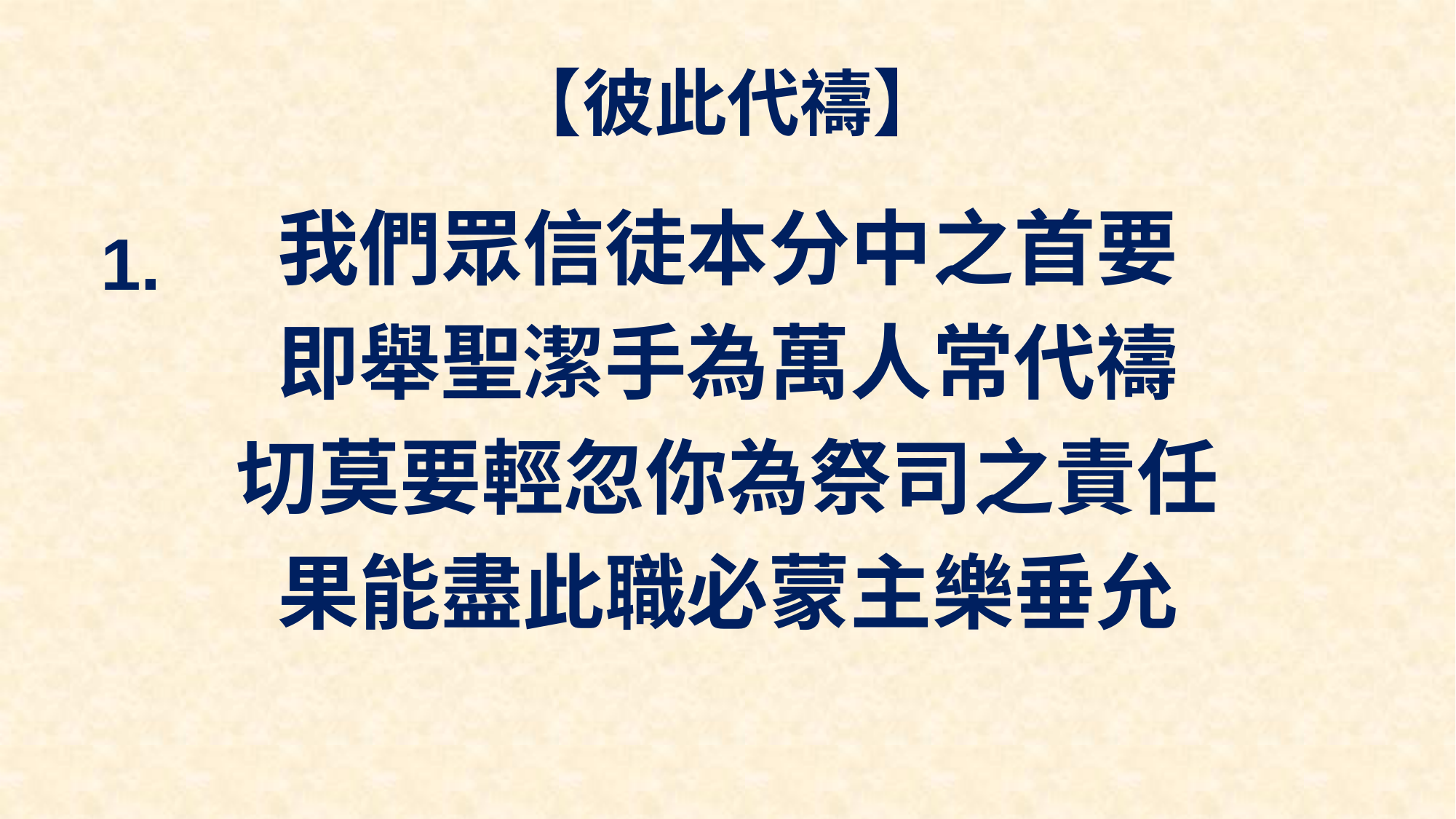

# 【彼此代禱】
我們眾信徒本分中之首要
即舉聖潔手為萬人常代禱
切莫要輕忽你為祭司之責任
果能盡此職必蒙主樂垂允
1.